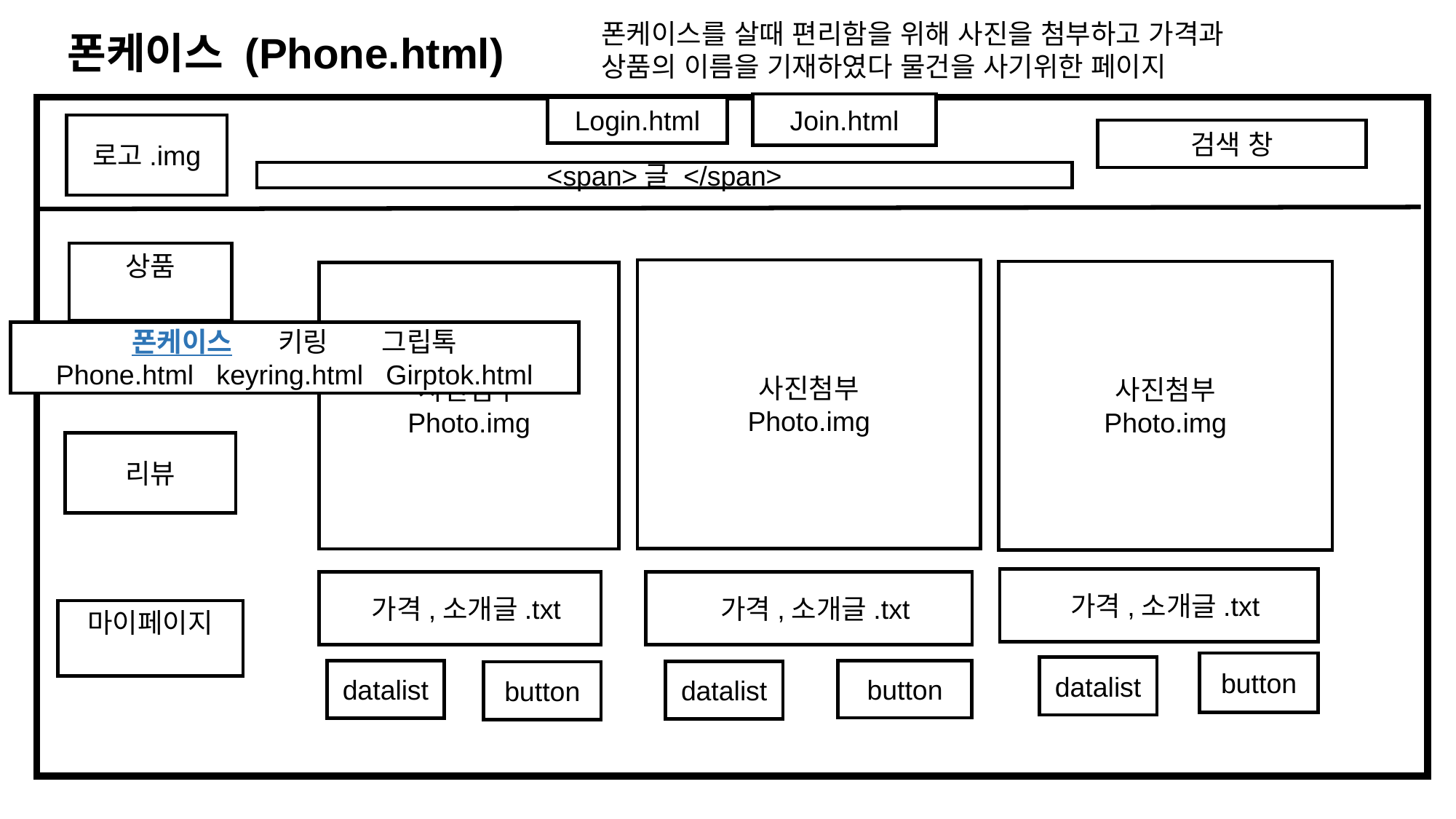

폰케이스를 살때 편리함을 위해 사진을 첨부하고 가격과 상품의 이름을 기재하였다 물건을 사기위한 페이지
폰케이스 (Phone.html)
Join.html
리
Login.html
로고.img
검색 창
<span>글 </span>
상품

사진첨부
Photo.img
사진첨부
Photo.img
사진첨부
Photo.img
폰케이스      키링       그립톡
Phone.html   keyring.html   Girptok.html
리뷰
 가격,소개글.txt
 가격,소개글.txt
 가격,소개글.txt
마이페이지

button
datalist
datalist
button
datalist
button